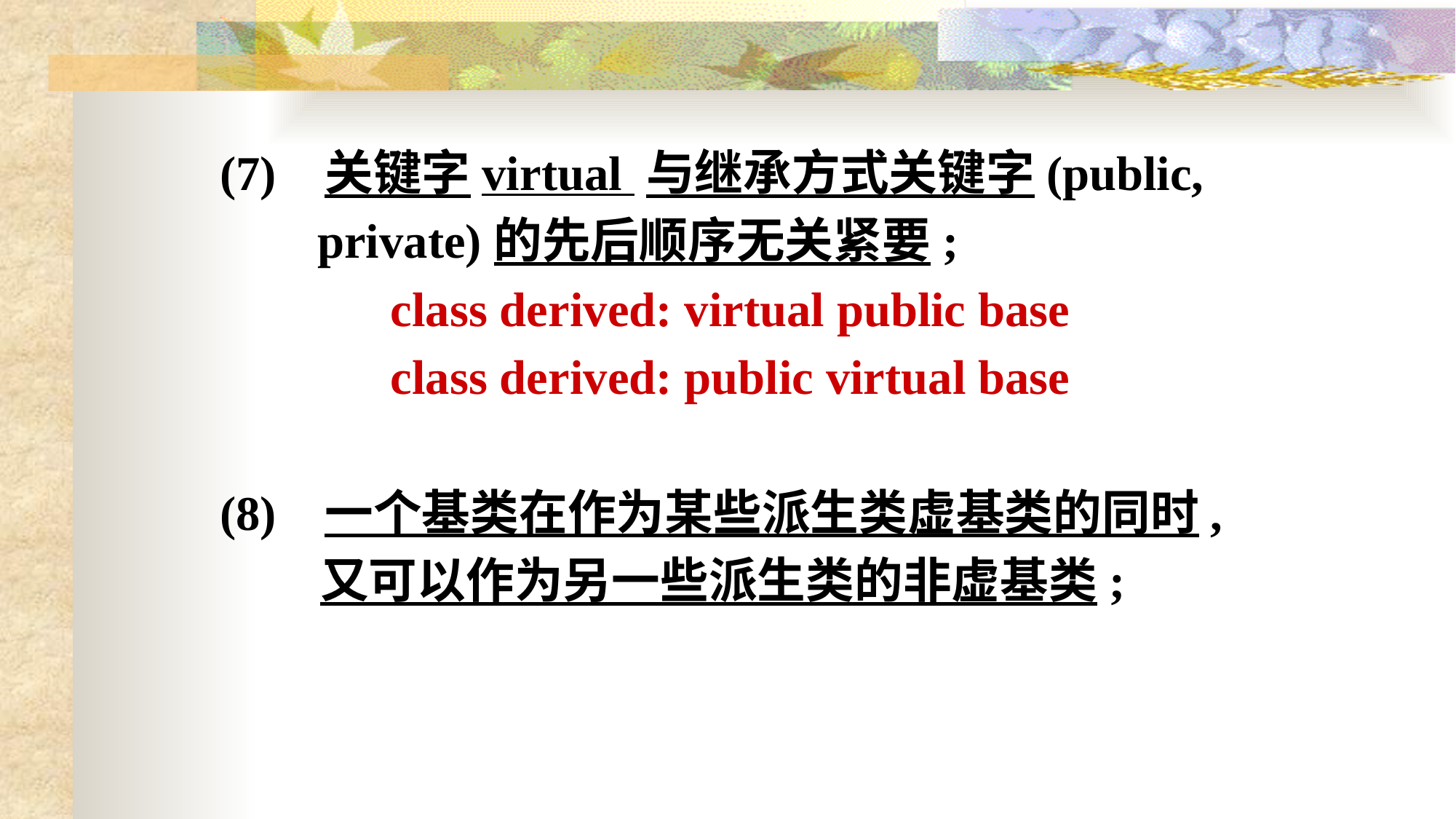

(7)   关键字virtual 与继承方式关键字(public,
        private)的先后顺序无关紧要;
              class derived: virtual public base
              class derived: public virtual base

(8)   一个基类在作为某些派生类虚基类的同时,
        又可以作为另一些派生类的非虚基类;